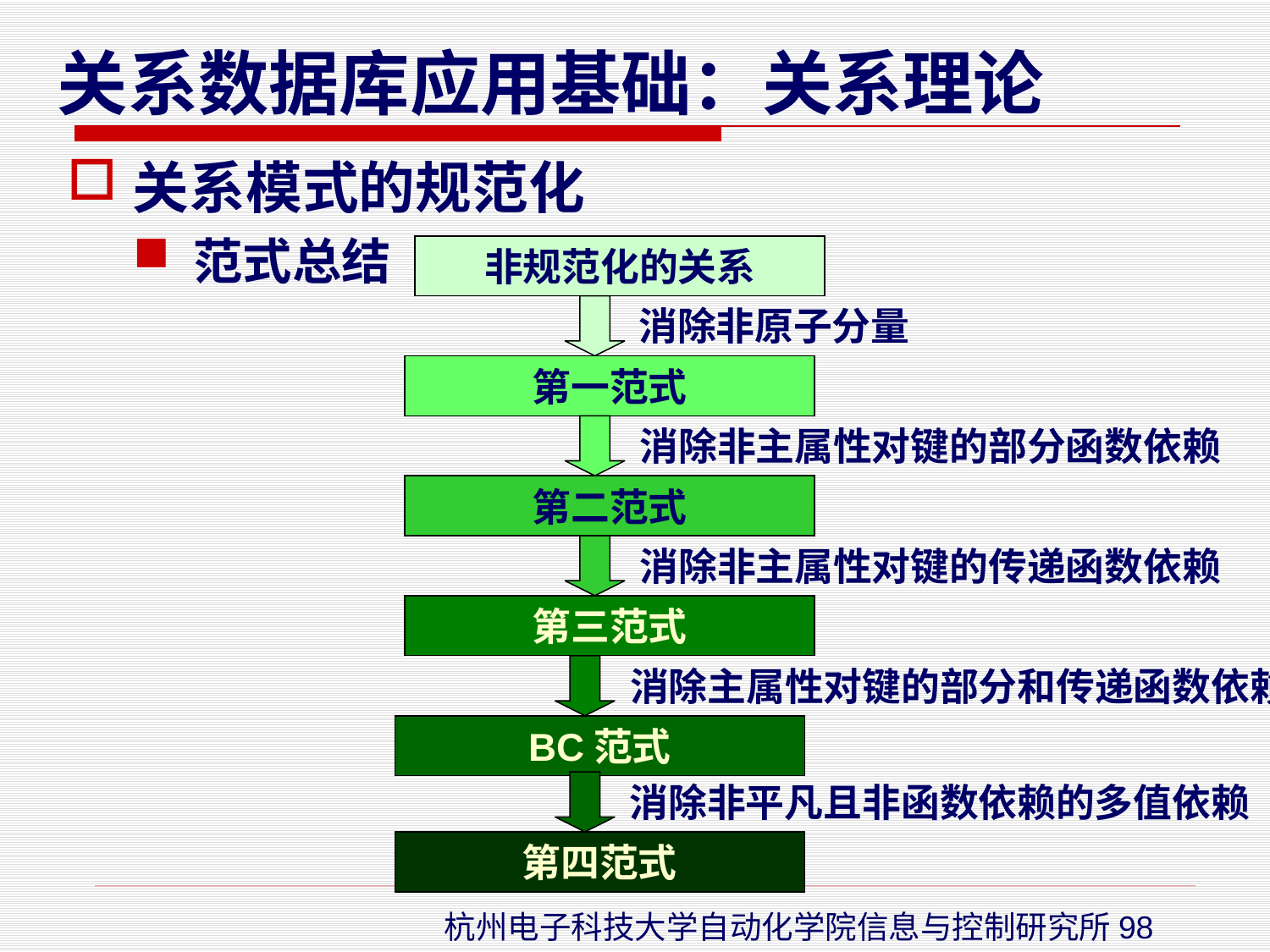

关系模式的规范化
范式总结
非规范化的关系

消除非原子分量
第一范式

消除非主属性对键的部分函数依赖
第二范式

消除非主属性对键的传递函数依赖
第三范式

消除主属性对键的部分和传递函数依赖
BC范式

消除非平凡且非函数依赖的多值依赖
第四范式